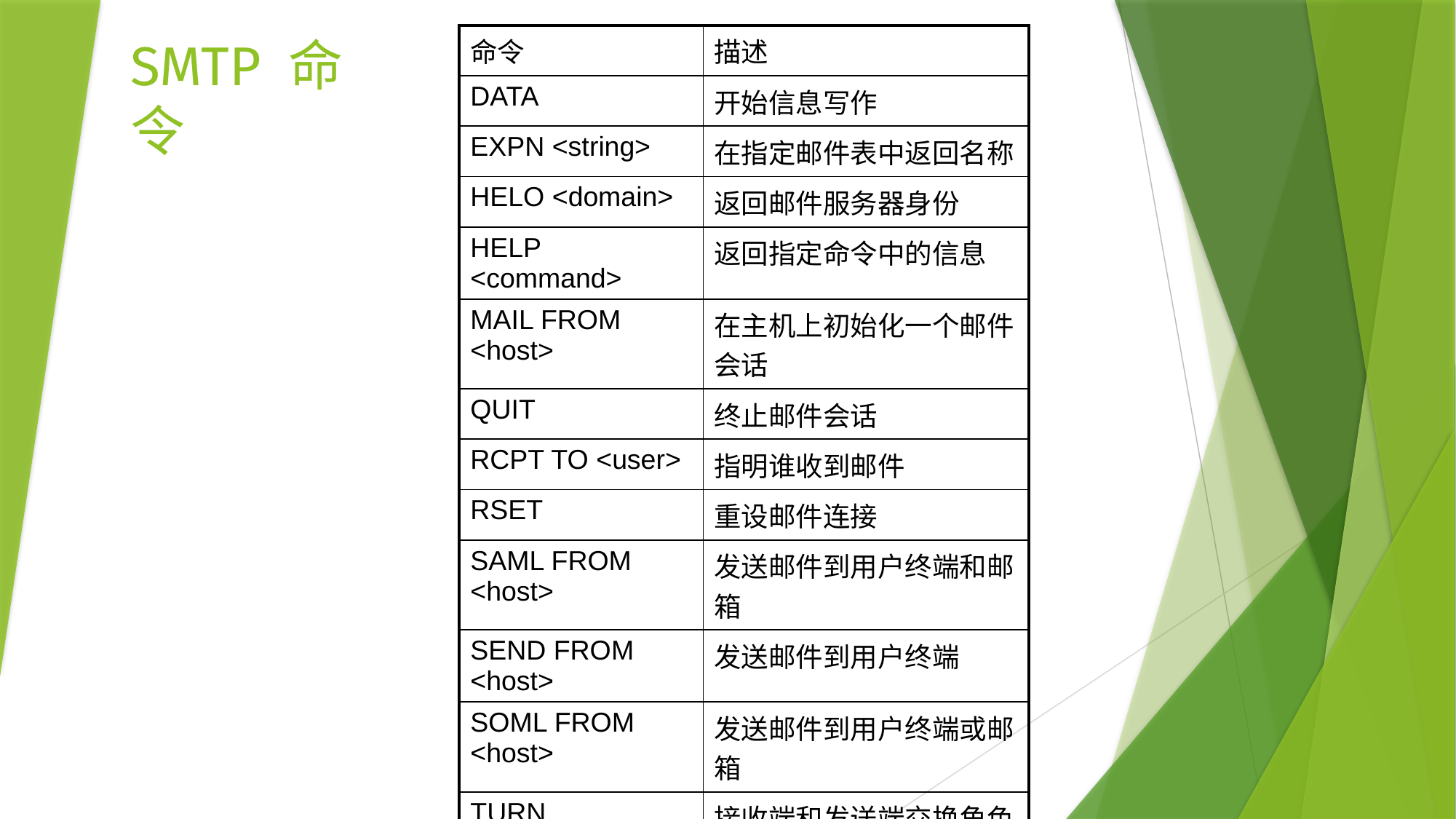

SMTP 命令
| 命令 | 描述 |
| --- | --- |
| DATA | 开始信息写作 |
| EXPN <string> | 在指定邮件表中返回名称 |
| HELO <domain> | 返回邮件服务器身份 |
| HELP <command> | 返回指定命令中的信息 |
| MAIL FROM <host> | 在主机上初始化一个邮件会话 |
| QUIT | 终止邮件会话 |
| RCPT TO <user> | 指明谁收到邮件 |
| RSET | 重设邮件连接 |
| SAML FROM <host> | 发送邮件到用户终端和邮箱 |
| SEND FROM <host> | 发送邮件到用户终端 |
| SOML FROM <host> | 发送邮件到用户终端或邮箱 |
| TURN | 接收端和发送端交换角色 |
| VRFY <user> | 校验用户身份 |